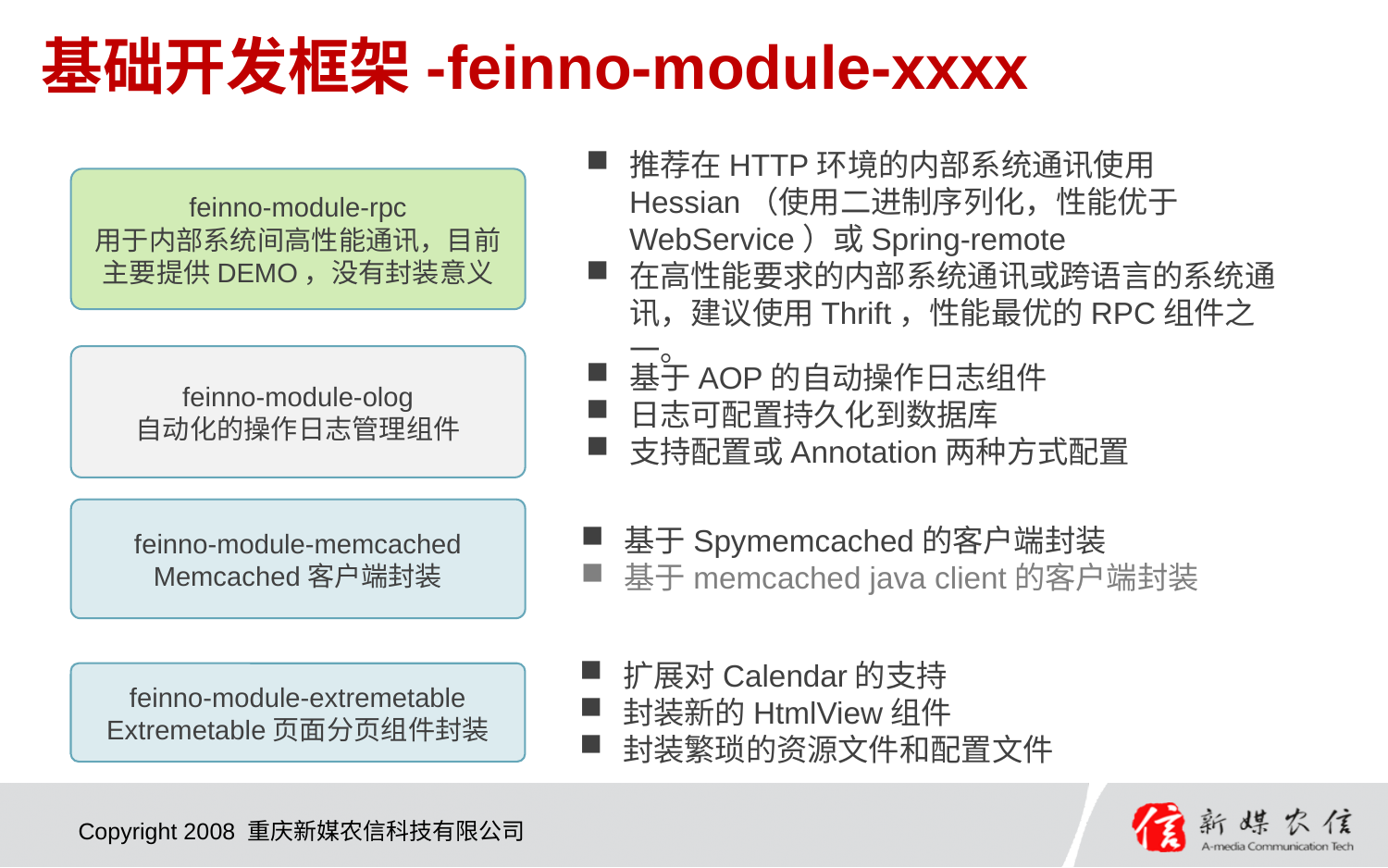

# 基础开发框架-feinno-module-xxxx
推荐在HTTP环境的内部系统通讯使用Hessian（使用二进制序列化，性能优于WebService）或Spring-remote
在高性能要求的内部系统通讯或跨语言的系统通讯，建议使用Thrift，性能最优的RPC组件之一。
feinno-module-rpc
用于内部系统间高性能通讯，目前主要提供DEMO，没有封装意义
feinno-module-olog
自动化的操作日志管理组件
基于AOP的自动操作日志组件
日志可配置持久化到数据库
支持配置或Annotation两种方式配置
feinno-module-memcached
Memcached客户端封装
基于Spymemcached的客户端封装
基于memcached java client的客户端封装
扩展对Calendar的支持
封装新的HtmlView组件
封装繁琐的资源文件和配置文件
feinno-module-extremetable
Extremetable页面分页组件封装